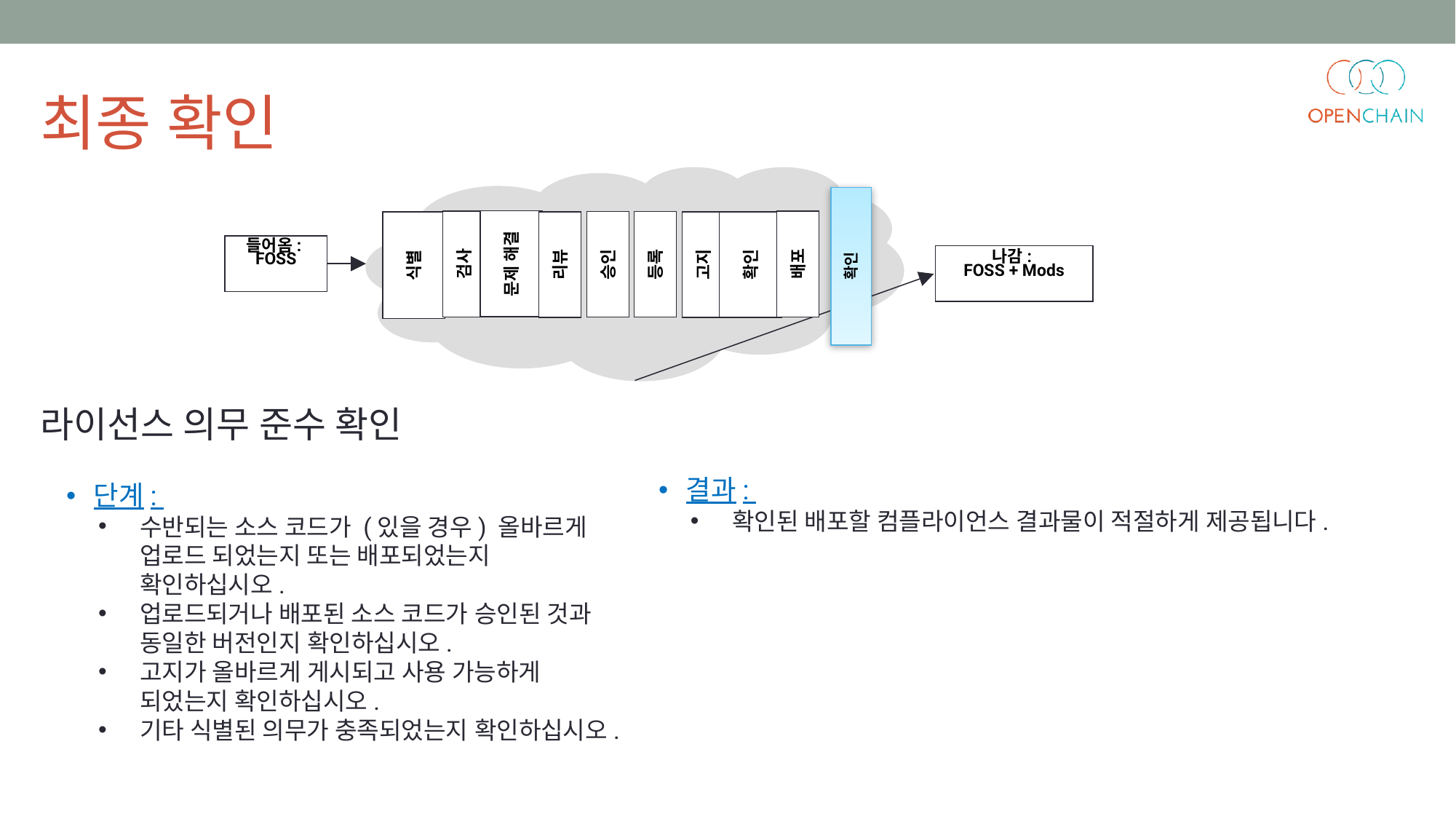

최종 확인

문제 해결
확인
식별
들어옴:
FOSS
검사
배포
등록
승인
리뷰
고지
나감:
FOSS + Mods
확인
라이선스 의무 준수 확인
결과:
확인된 배포할 컴플라이언스 결과물이 적절하게 제공됩니다.

단계:
수반되는 소스 코드가 (있을 경우) 올바르게 업로드 되었는지 또는 배포되었는지 확인하십시오.
업로드되거나 배포된 소스 코드가 승인된 것과 동일한 버전인지 확인하십시오.
고지가 올바르게 게시되고 사용 가능하게 되었는지 확인하십시오.
기타 식별된 의무가 충족되었는지 확인하십시오.